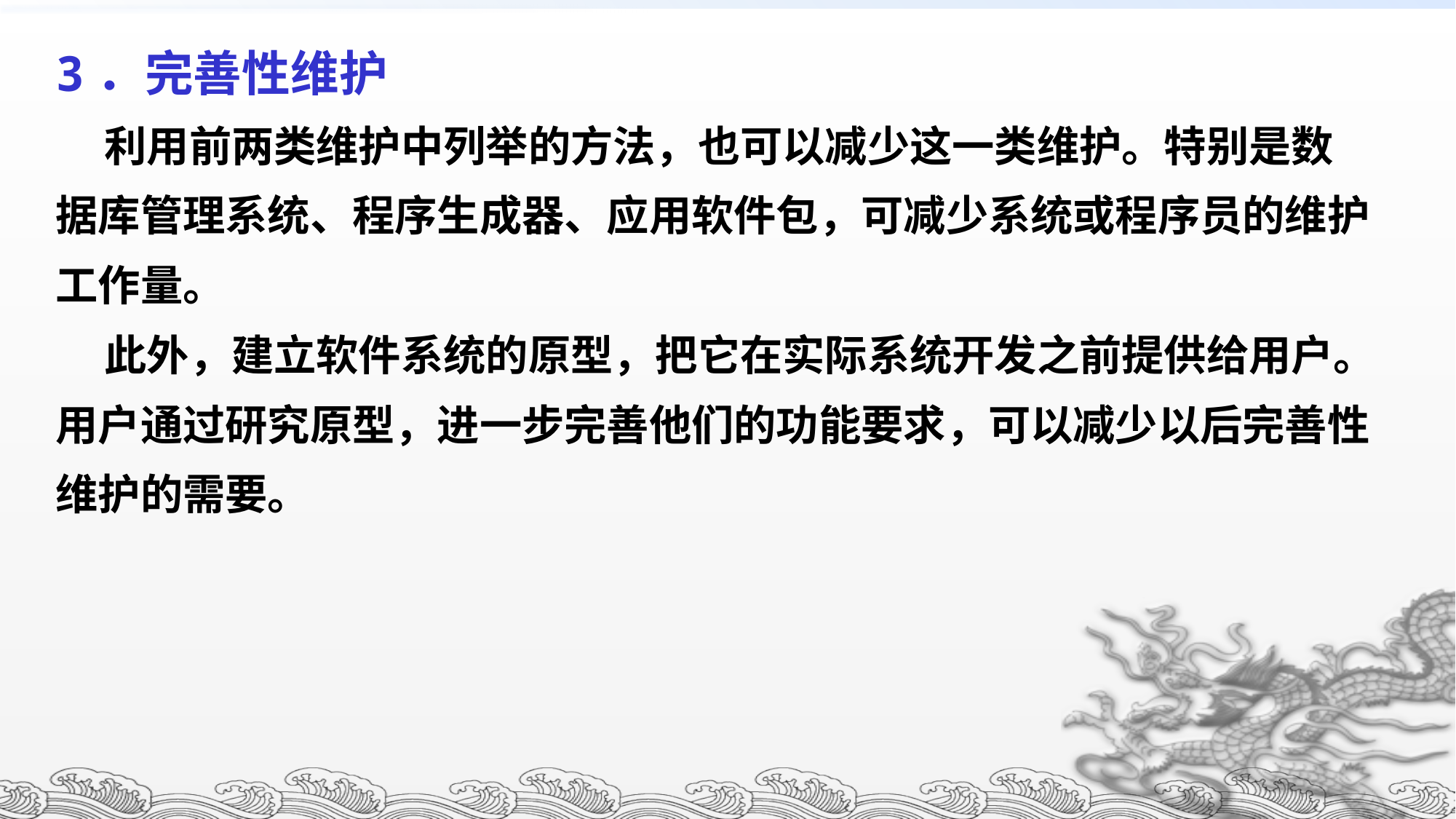

3．完善性维护
    利用前两类维护中列举的方法，也可以减少这一类维护。特别是数
据库管理系统、程序生成器、应用软件包，可减少系统或程序员的维护
工作量。
    此外，建立软件系统的原型，把它在实际系统开发之前提供给用户。
用户通过研究原型，进一步完善他们的功能要求，可以减少以后完善性
维护的需要。